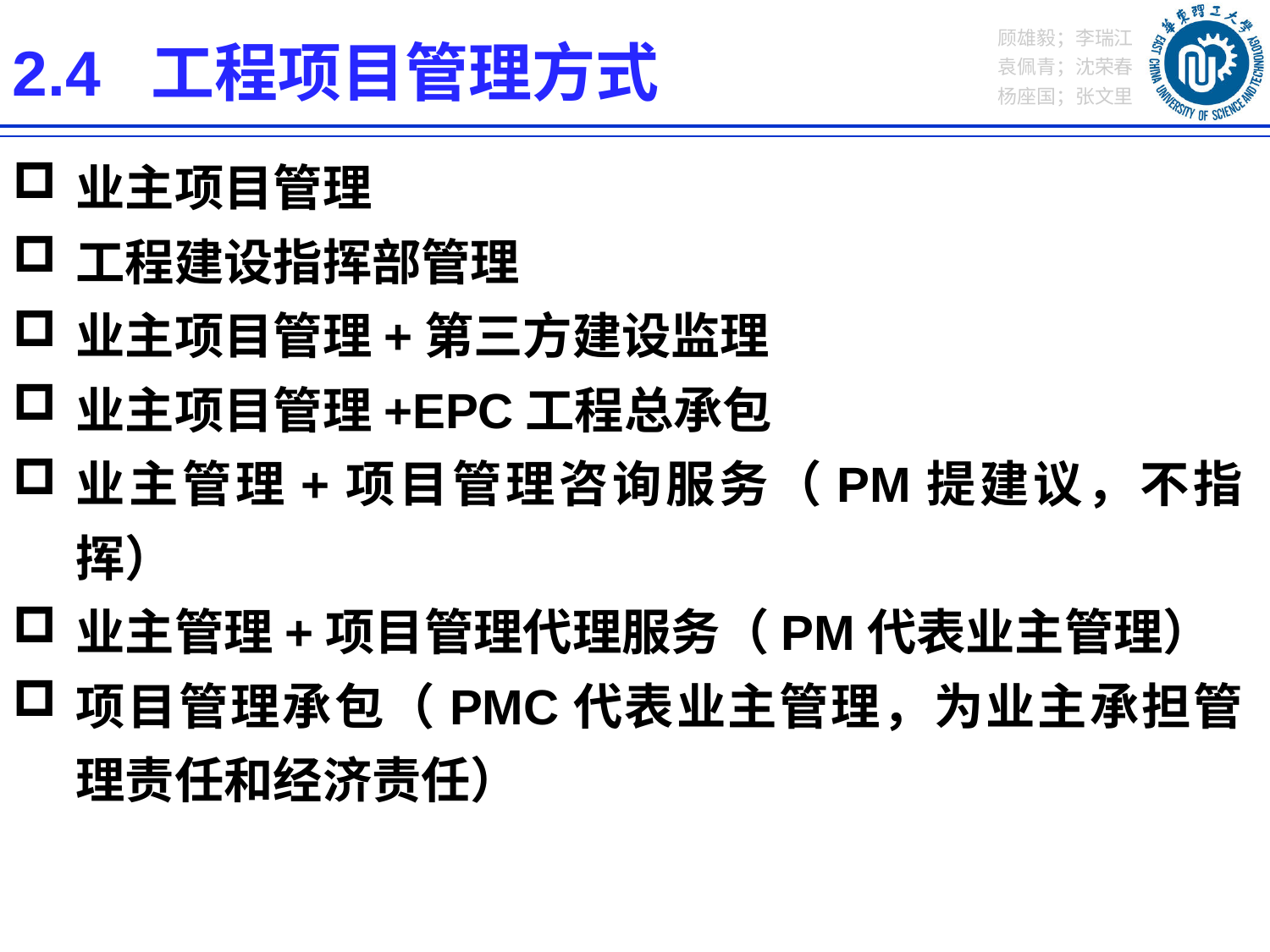

2.4  工程项目管理方式
业主项目管理
工程建设指挥部管理
业主项目管理+第三方建设监理
业主项目管理+EPC工程总承包
业主管理+项目管理咨询服务（PM提建议，不指挥）
业主管理+项目管理代理服务（PM代表业主管理）
项目管理承包（PMC代表业主管理，为业主承担管理责任和经济责任）